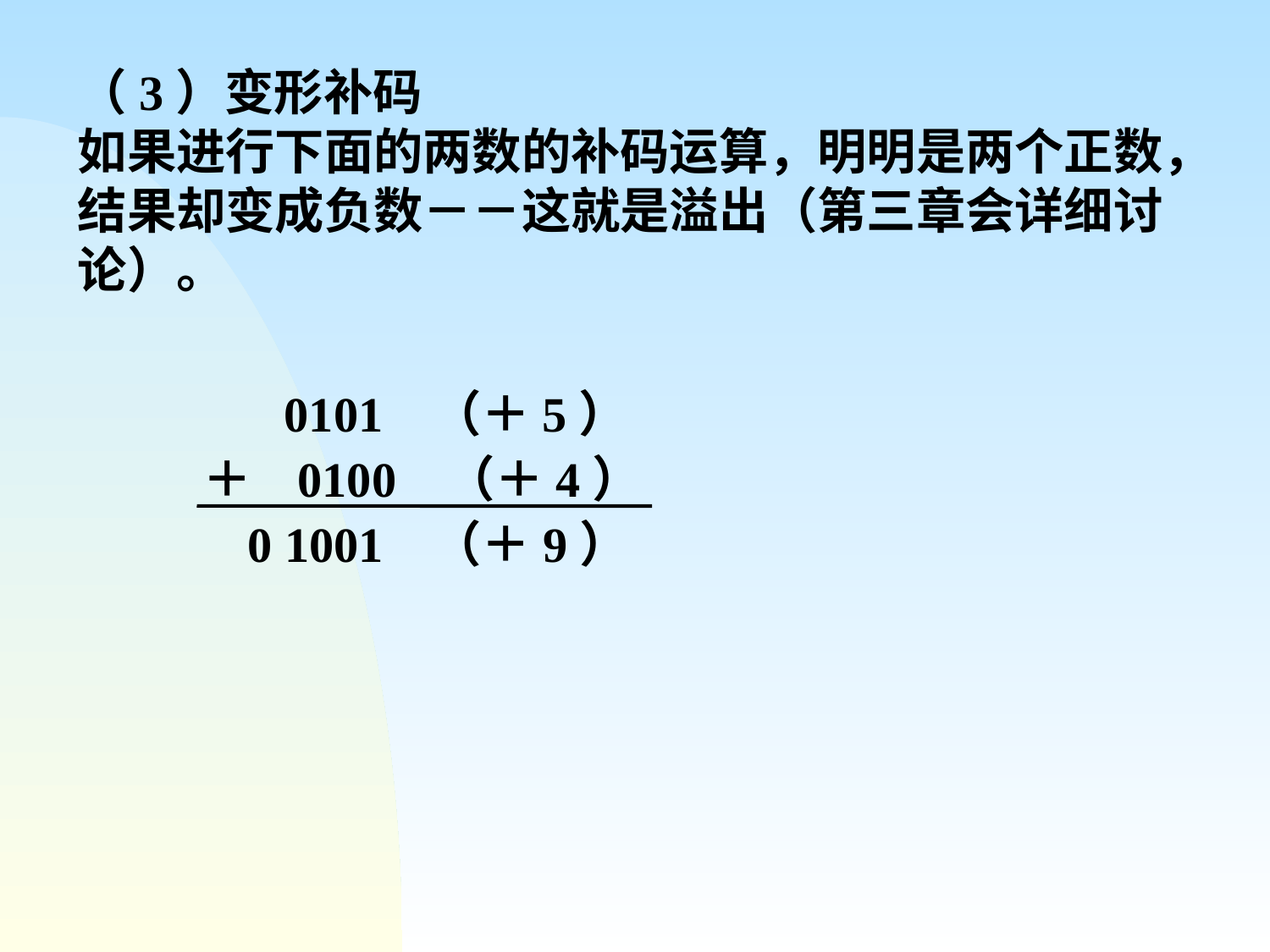

（3）变形补码
如果进行下面的两数的补码运算，明明是两个正数，结果却变成负数－－这就是溢出（第三章会详细讨论）。
              0101   （＋5）
       ＋   0100   （＋4）
           0 1001   （＋9）

36